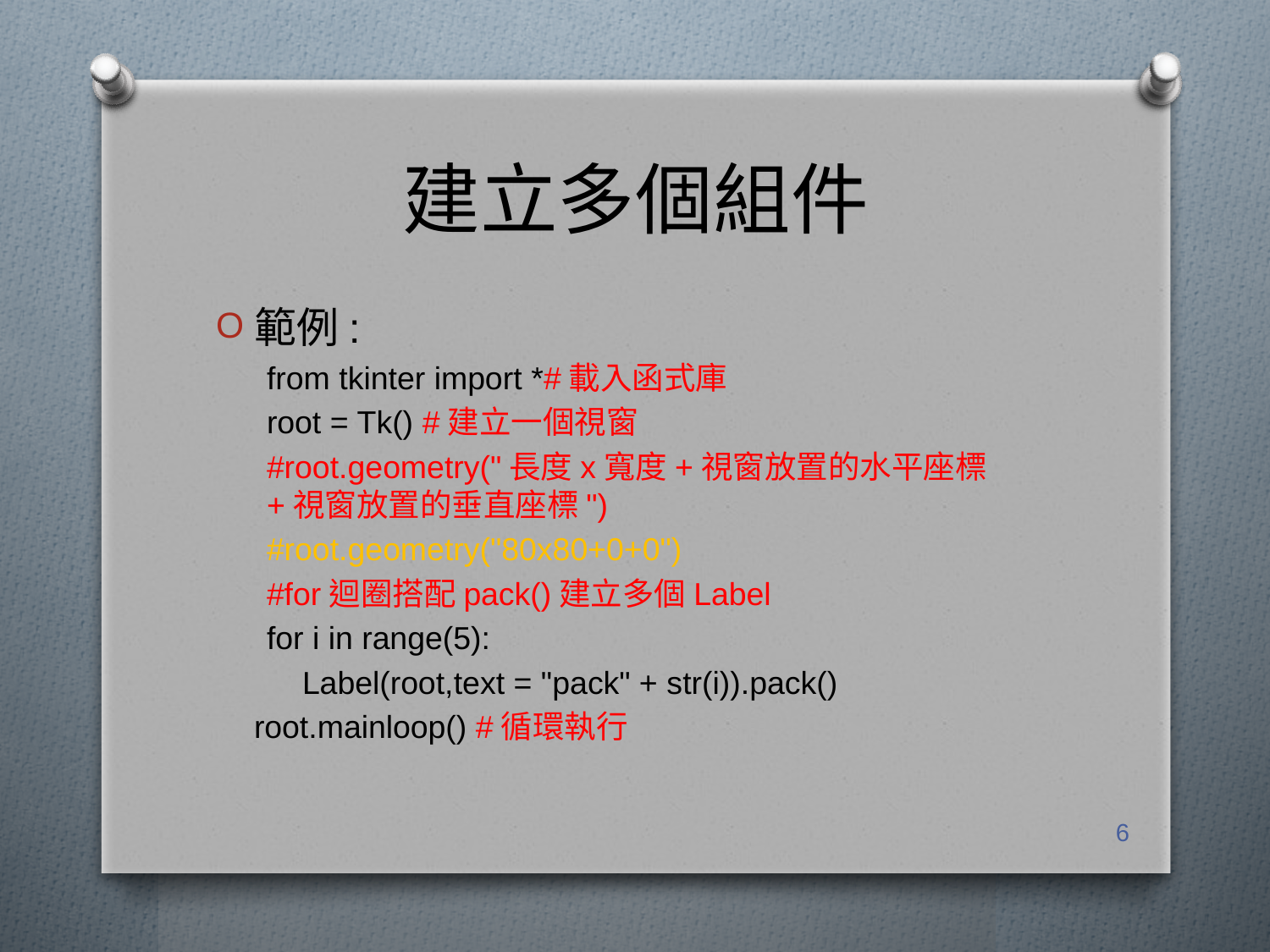

# 建立多個組件
範例:
from tkinter import *#載入函式庫
root = Tk() #建立一個視窗
#root.geometry("長度x寬度+視窗放置的水平座標+視窗放置的垂直座標")
#root.geometry("80x80+0+0")
#for迴圈搭配pack()建立多個Label
for i in range(5):
    Label(root,text = "pack" + str(i)).pack()
root.mainloop() #循環執行

6